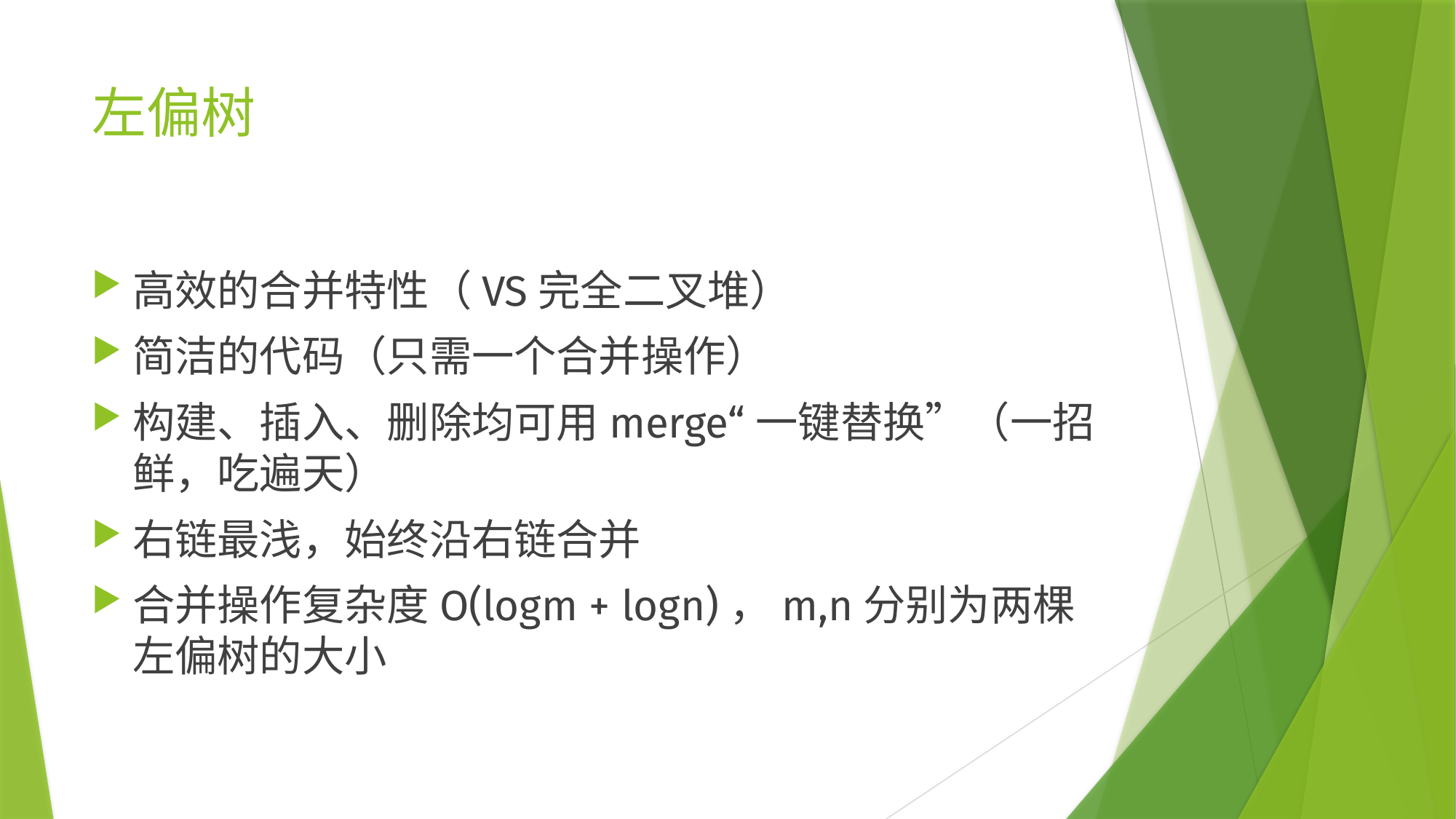

# 左偏树
高效的合并特性（VS完全二叉堆）
简洁的代码（只需一个合并操作）
构建、插入、删除均可用merge“一键替换”（一招鲜，吃遍天）
右链最浅，始终沿右链合并
合并操作复杂度O(logm + logn)，m,n分别为两棵左偏树的大小